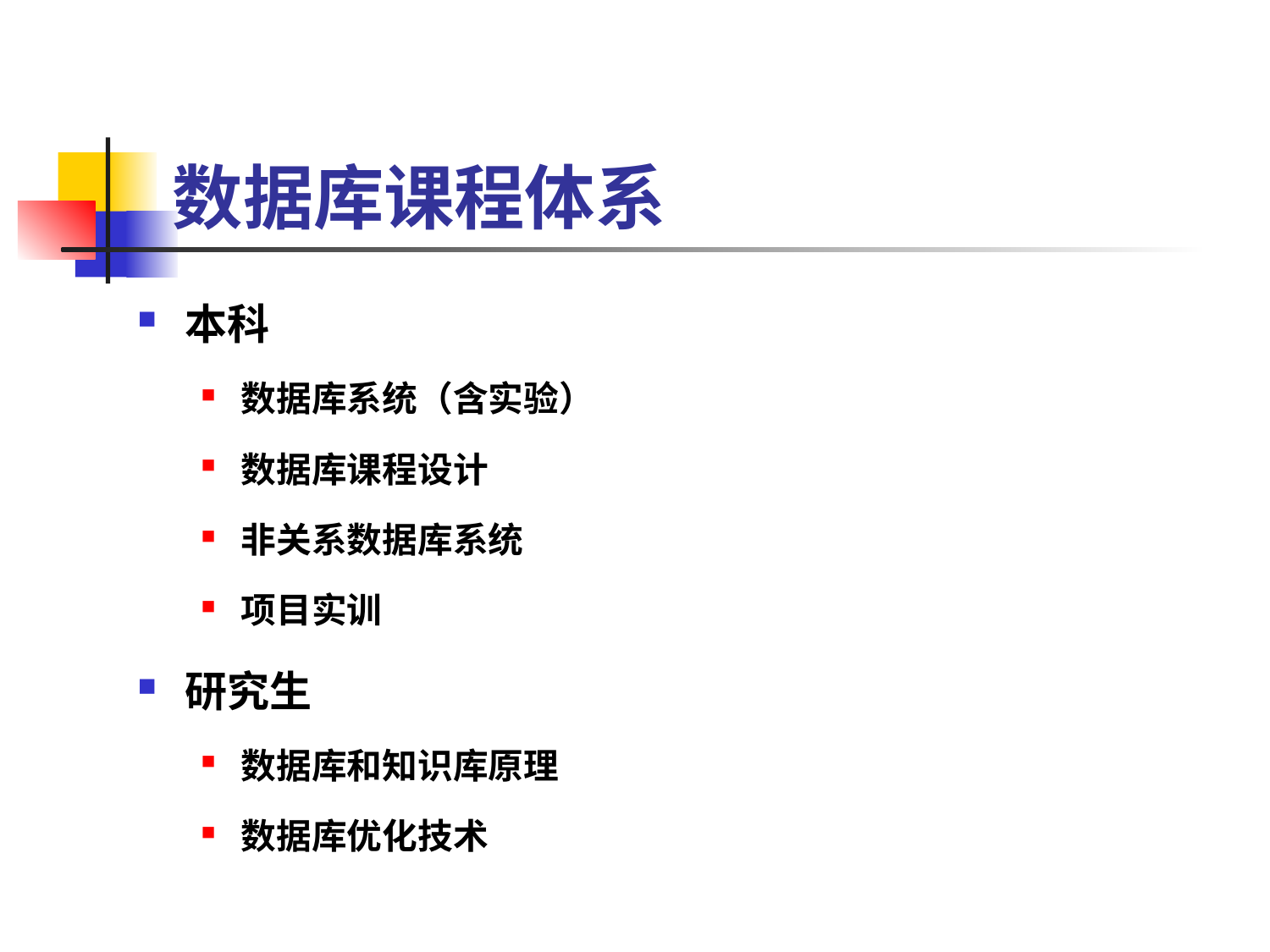

# 数据库课程体系
本科
数据库系统（含实验）
数据库课程设计
非关系数据库系统
项目实训
研究生
数据库和知识库原理
数据库优化技术
2